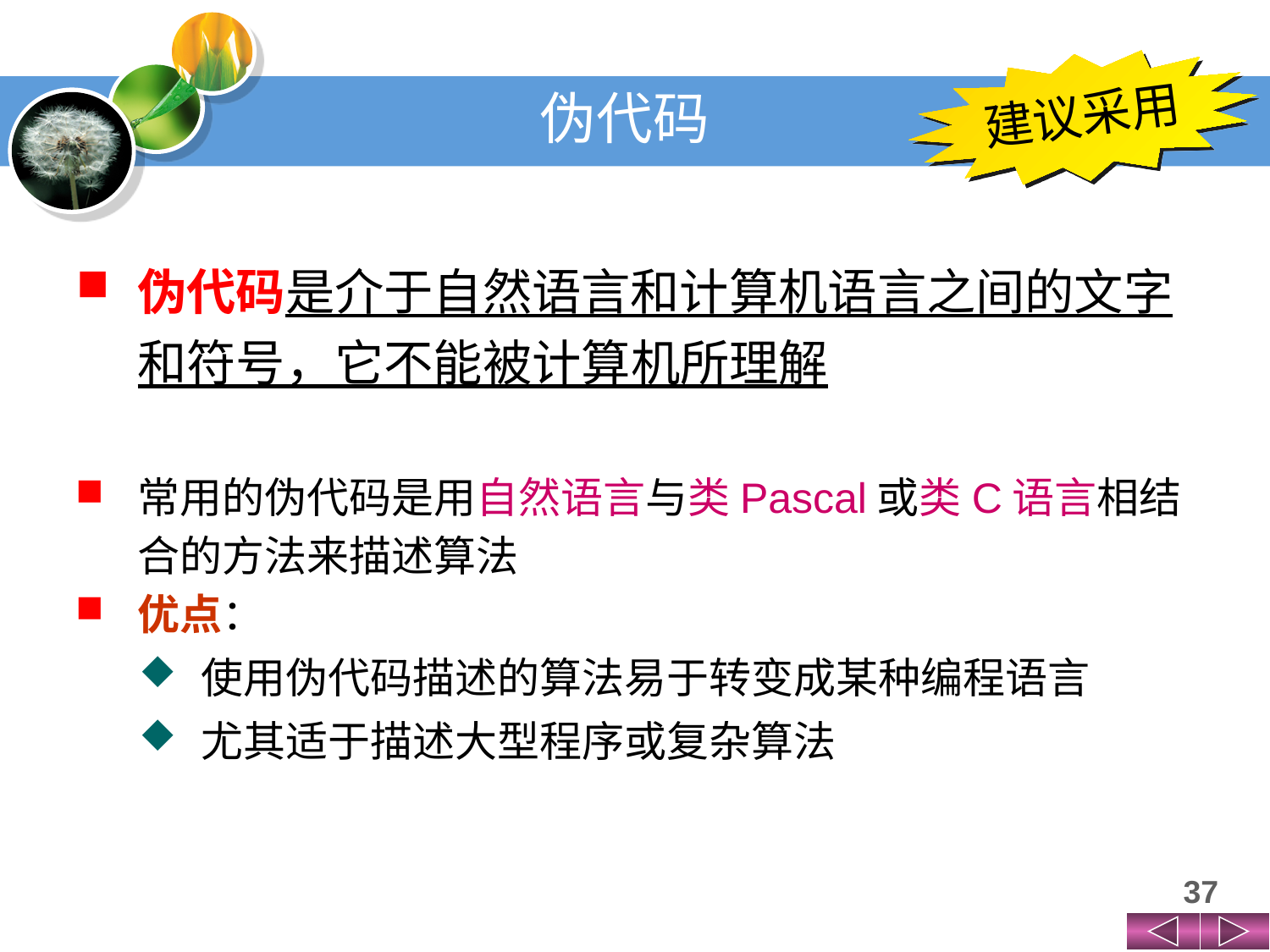

建议采用
# 伪代码
伪代码是介于自然语言和计算机语言之间的文字和符号，它不能被计算机所理解
常用的伪代码是用自然语言与类Pascal或类C语言相结合的方法来描述算法
优点：
使用伪代码描述的算法易于转变成某种编程语言
尤其适于描述大型程序或复杂算法